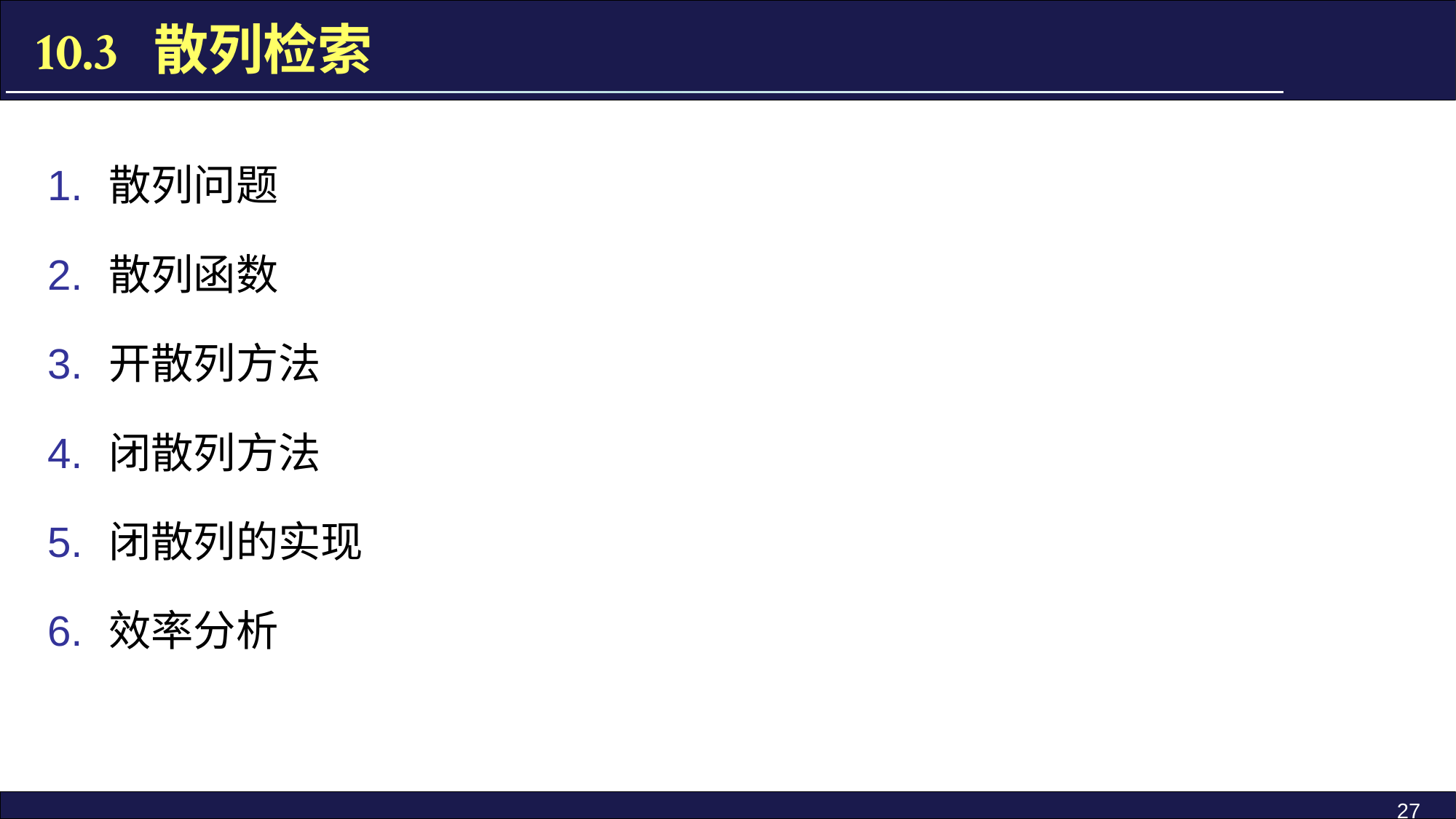

10.3  散列检索
散列问题
散列函数
开散列方法
闭散列方法
闭散列的实现
效率分析
27